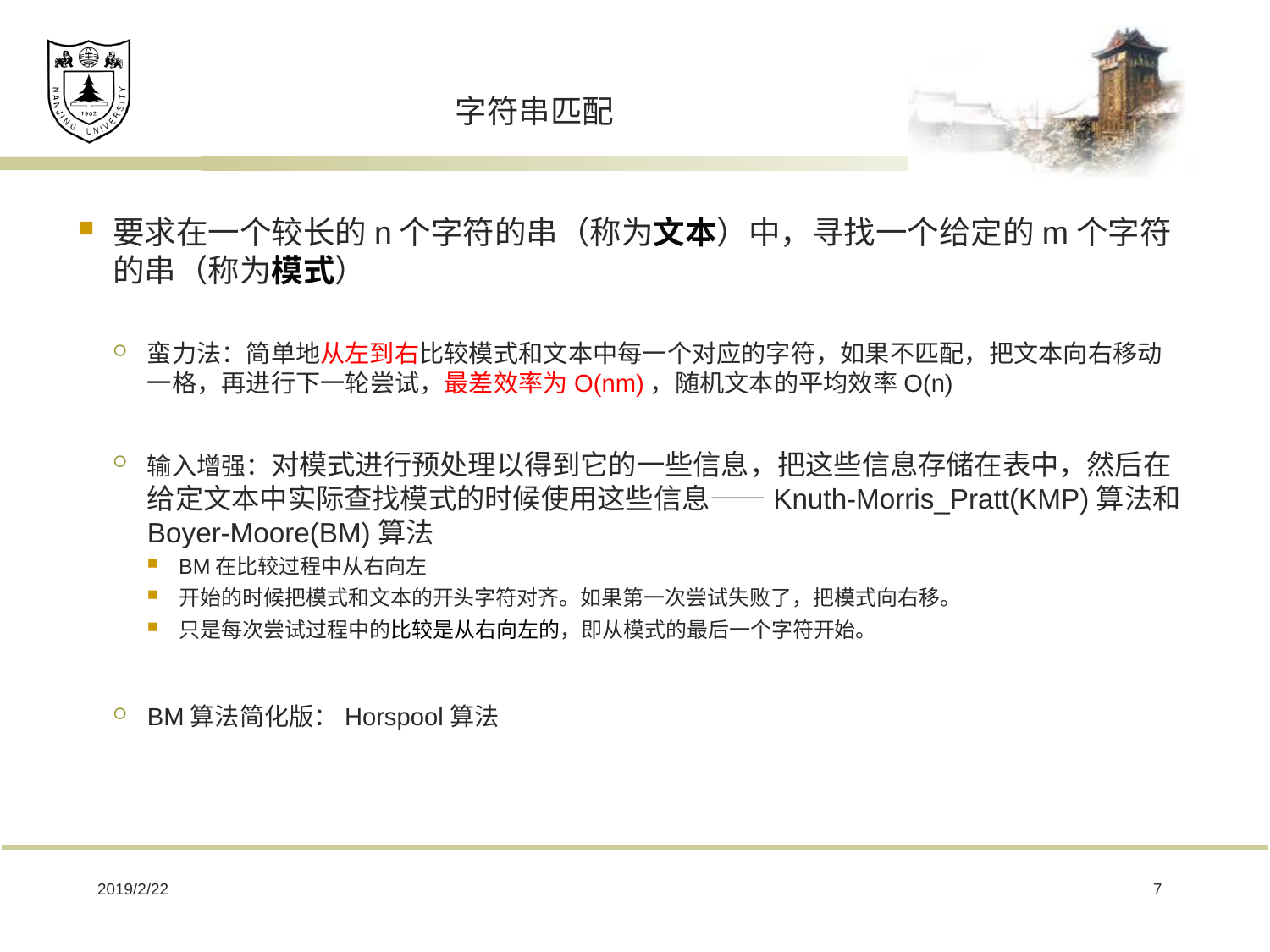

# 字符串匹配
要求在一个较长的n个字符的串（称为文本）中，寻找一个给定的m个字符的串（称为模式）

蛮力法：简单地从左到右比较模式和文本中每一个对应的字符，如果不匹配，把文本向右移动一格，再进行下一轮尝试，最差效率为O(nm)，随机文本的平均效率O(n)

输入增强：对模式进行预处理以得到它的一些信息，把这些信息存储在表中，然后在给定文本中实际查找模式的时候使用这些信息——Knuth-Morris_Pratt(KMP)算法和Boyer-Moore(BM)算法
BM在比较过程中从右向左
开始的时候把模式和文本的开头字符对齐。如果第一次尝试失败了，把模式向右移。
只是每次尝试过程中的比较是从右向左的，即从模式的最后一个字符开始。

BM算法简化版：Horspool算法
2019/2/22
7